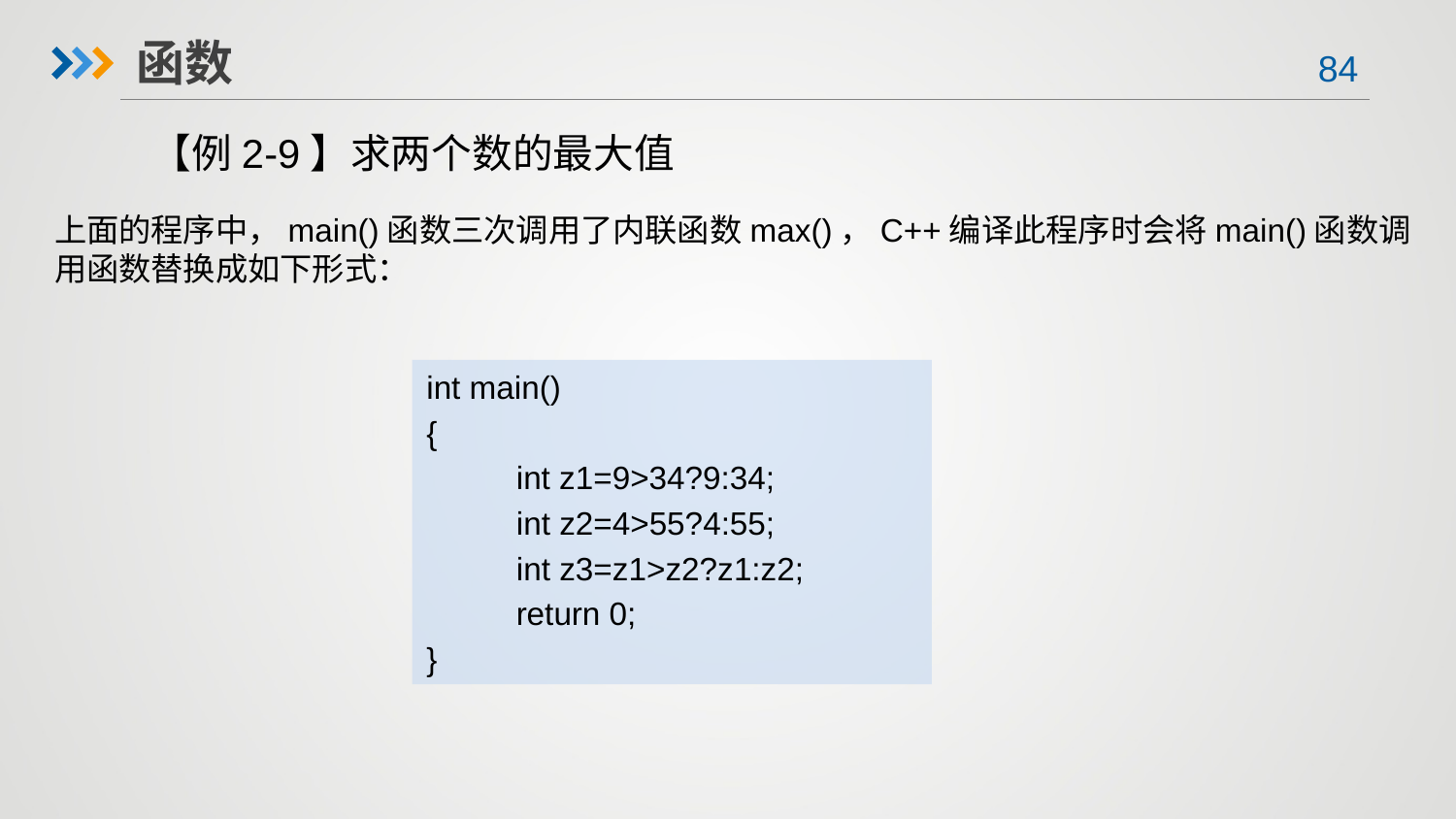

函数
【例2-9】求两个数的最大值
上面的程序中，main()函数三次调用了内联函数max()，C++编译此程序时会将main()函数调用函数替换成如下形式：
int main()
{
          int z1=9>34?9:34;
          int z2=4>55?4:55;
          int z3=z1>z2?z1:z2;
          return 0;
}